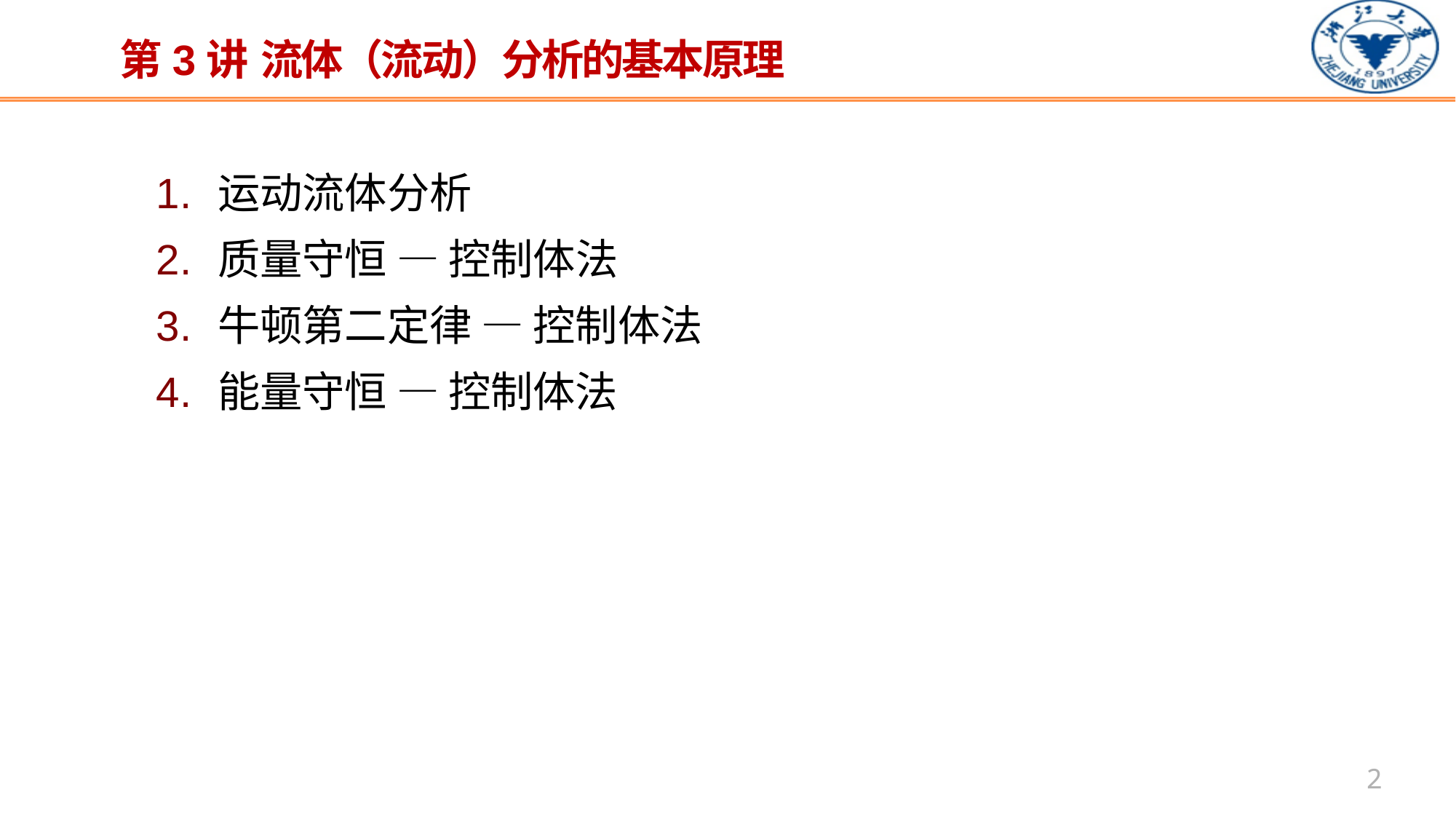

第3讲  流体（流动）分析的基本原理
运动流体分析
质量守恒 — 控制体法
牛顿第二定律 — 控制体法
能量守恒 — 控制体法
2